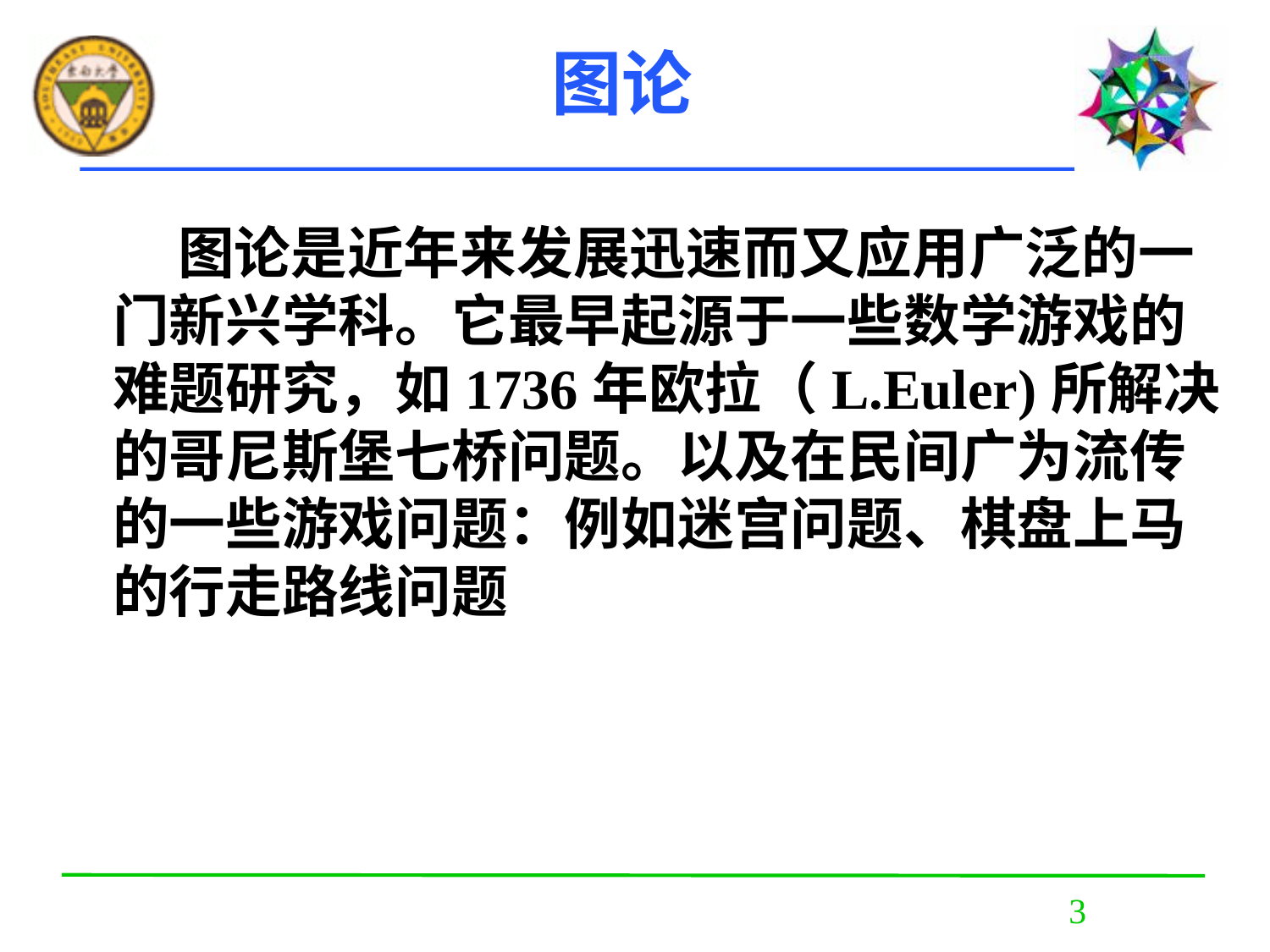

# 图论
    图论是近年来发展迅速而又应用广泛的一门新兴学科。它最早起源于一些数学游戏的难题研究，如1736年欧拉（L.Euler)所解决的哥尼斯堡七桥问题。以及在民间广为流传的一些游戏问题：例如迷宫问题、棋盘上马的行走路线问题